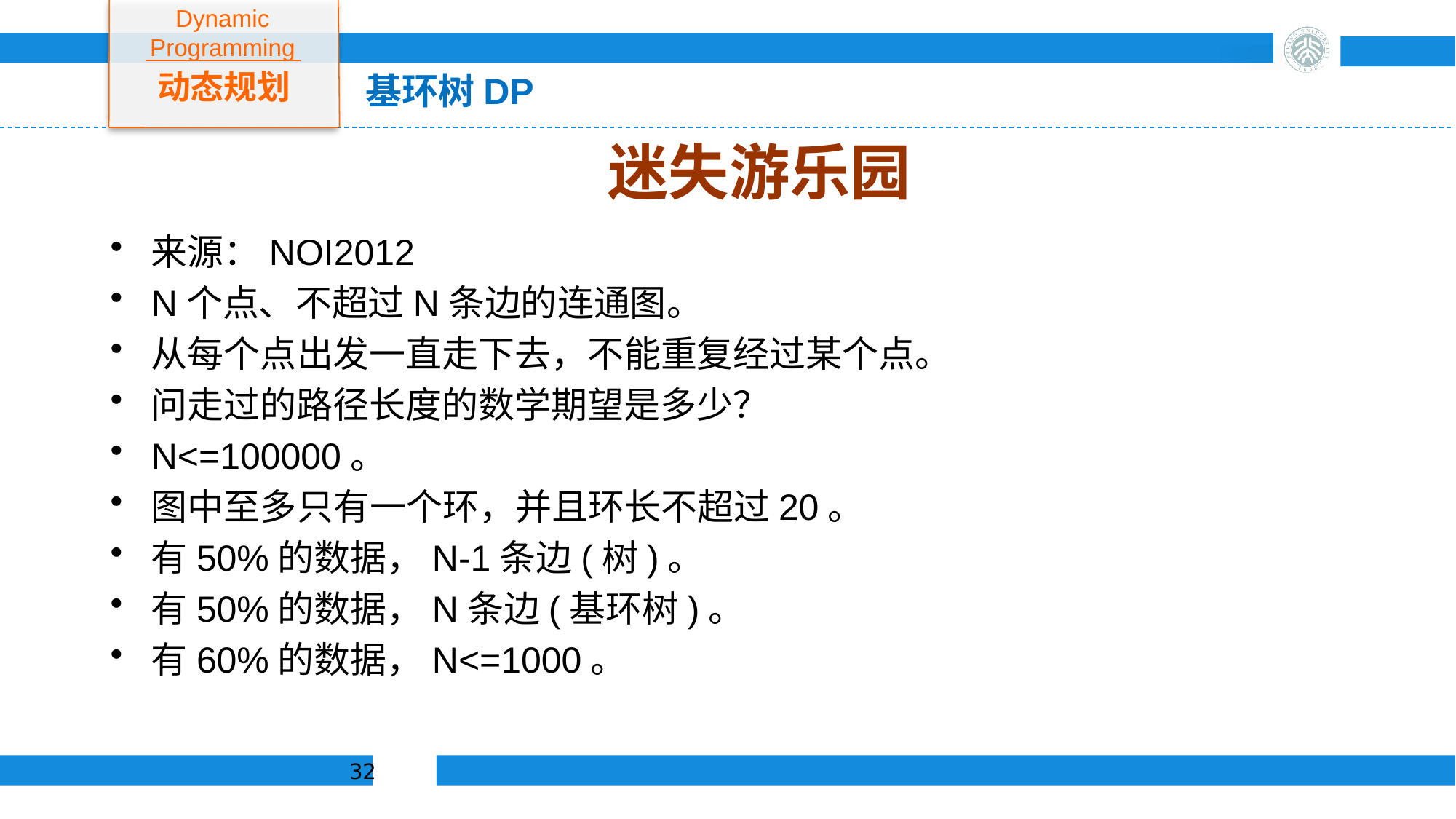

Dynamic Programming
动态规划
基环树DP
# 迷失游乐园
来源：NOI2012
N个点、不超过N条边的连通图。
从每个点出发一直走下去，不能重复经过某个点。
问走过的路径长度的数学期望是多少？
N<=100000。
图中至多只有一个环，并且环长不超过20。
有50%的数据，N-1条边(树)。
有50%的数据，N条边(基环树)。
有60%的数据，N<=1000。